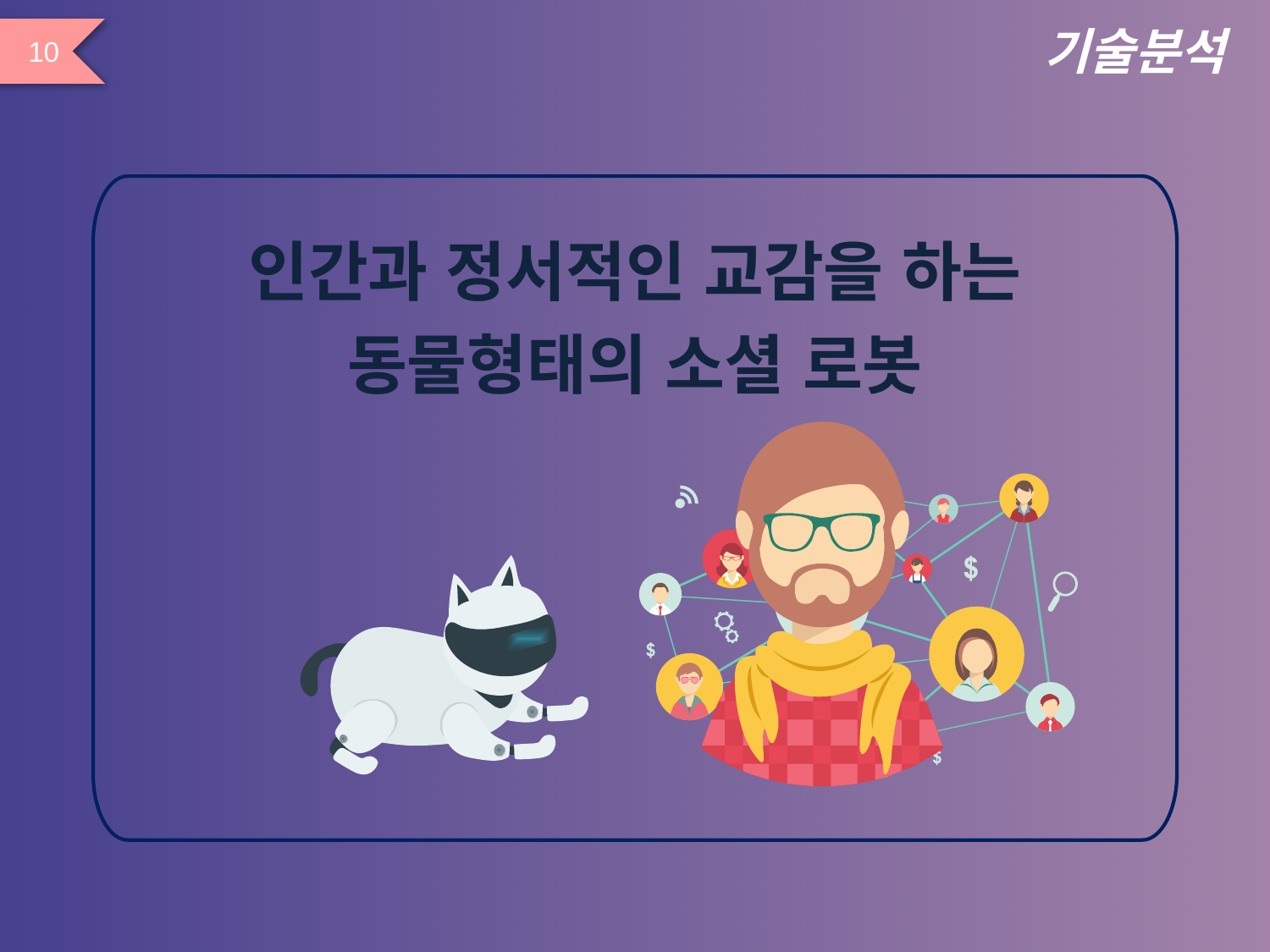

# 기술분석
10
인간과 정서적인 교감을 하는
동물형태의 소셜 로봇